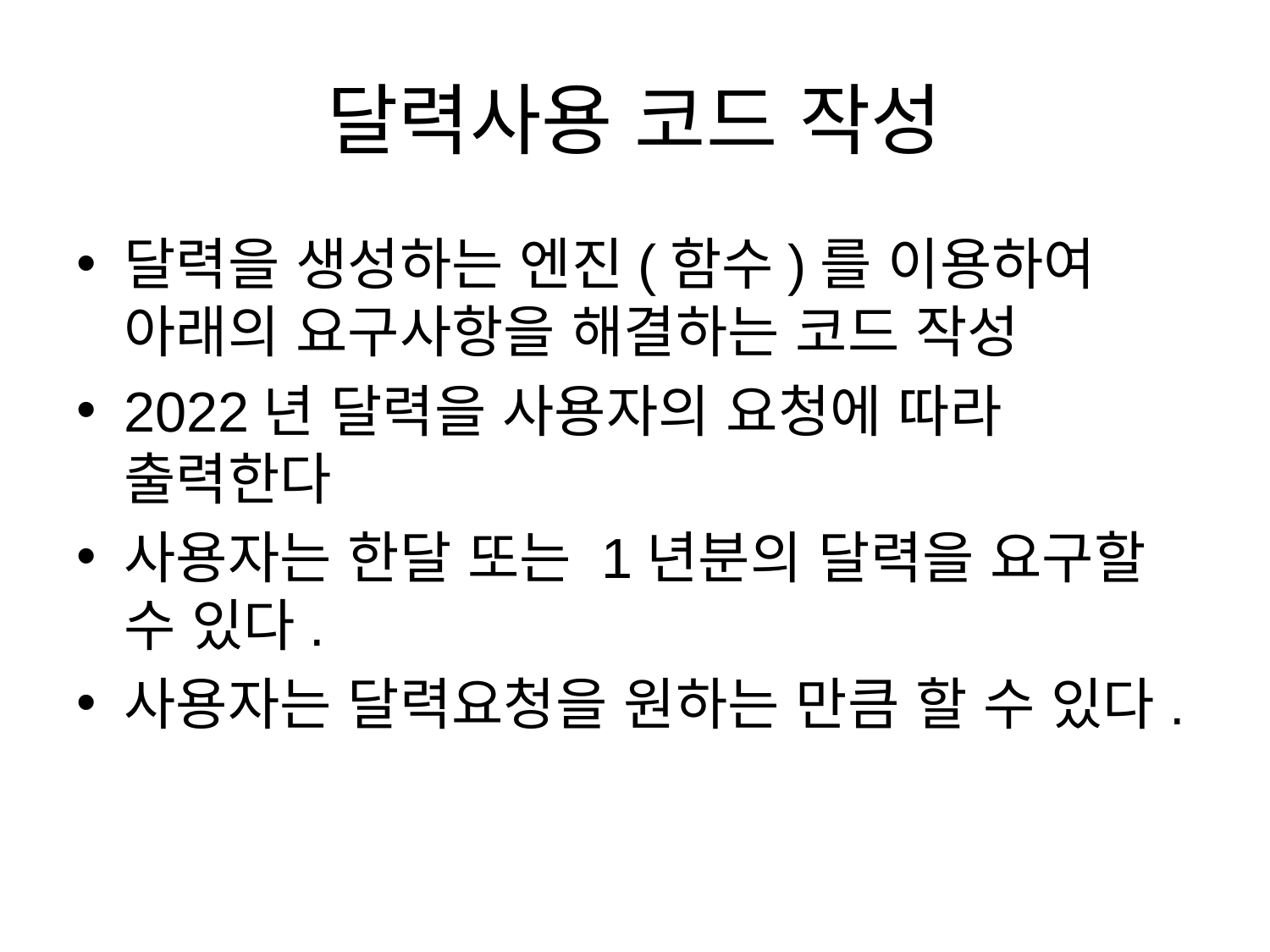

# 달력사용 코드 작성
달력을 생성하는 엔진(함수)를 이용하여 아래의 요구사항을 해결하는 코드 작성
2022년 달력을 사용자의 요청에 따라 출력한다
사용자는 한달 또는 1년분의 달력을 요구할 수 있다.
사용자는 달력요청을 원하는 만큼 할 수 있다.